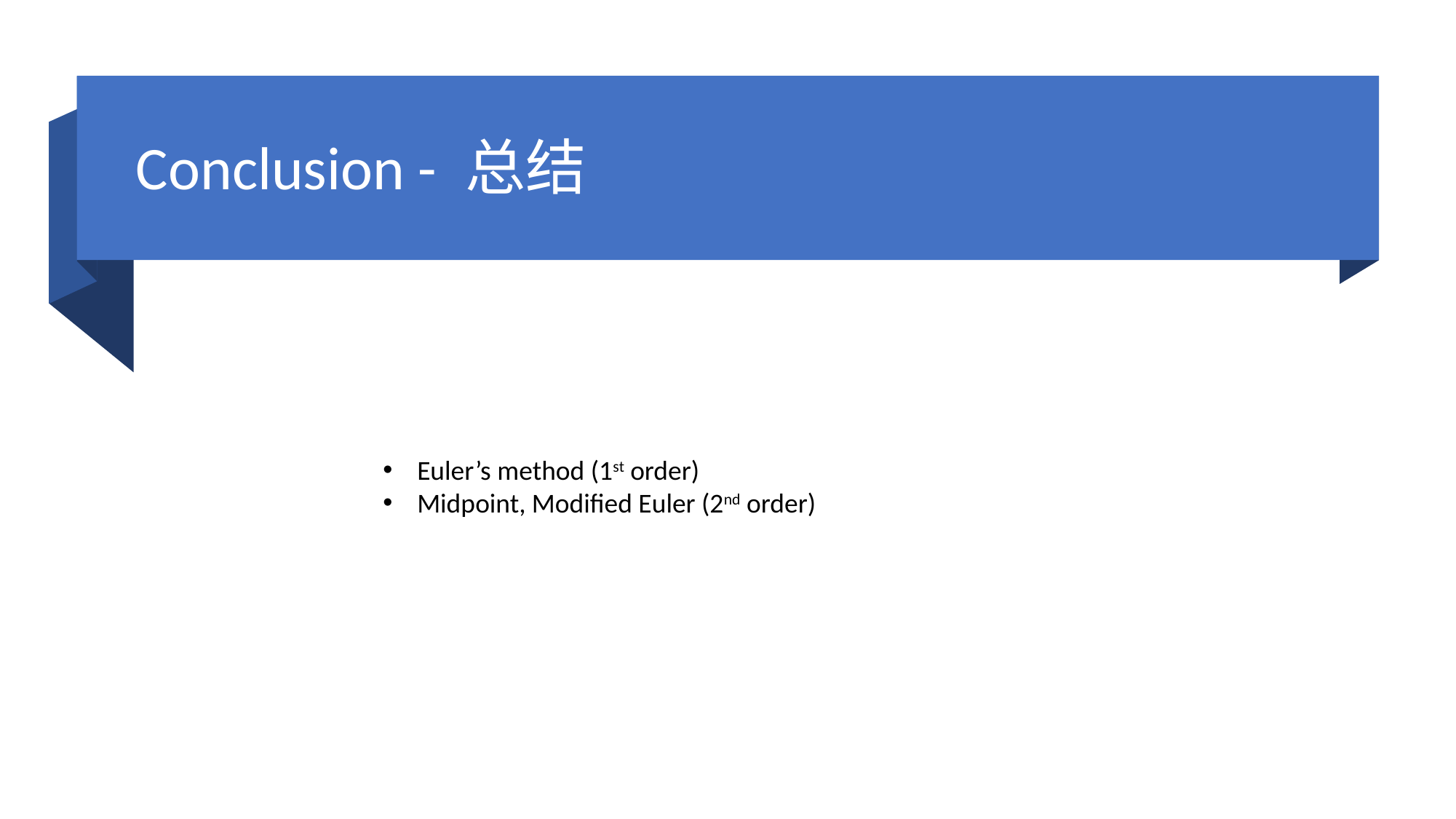

# Conclusion - 总结
Euler’s method (1st order)
Midpoint, Modified Euler (2nd order)